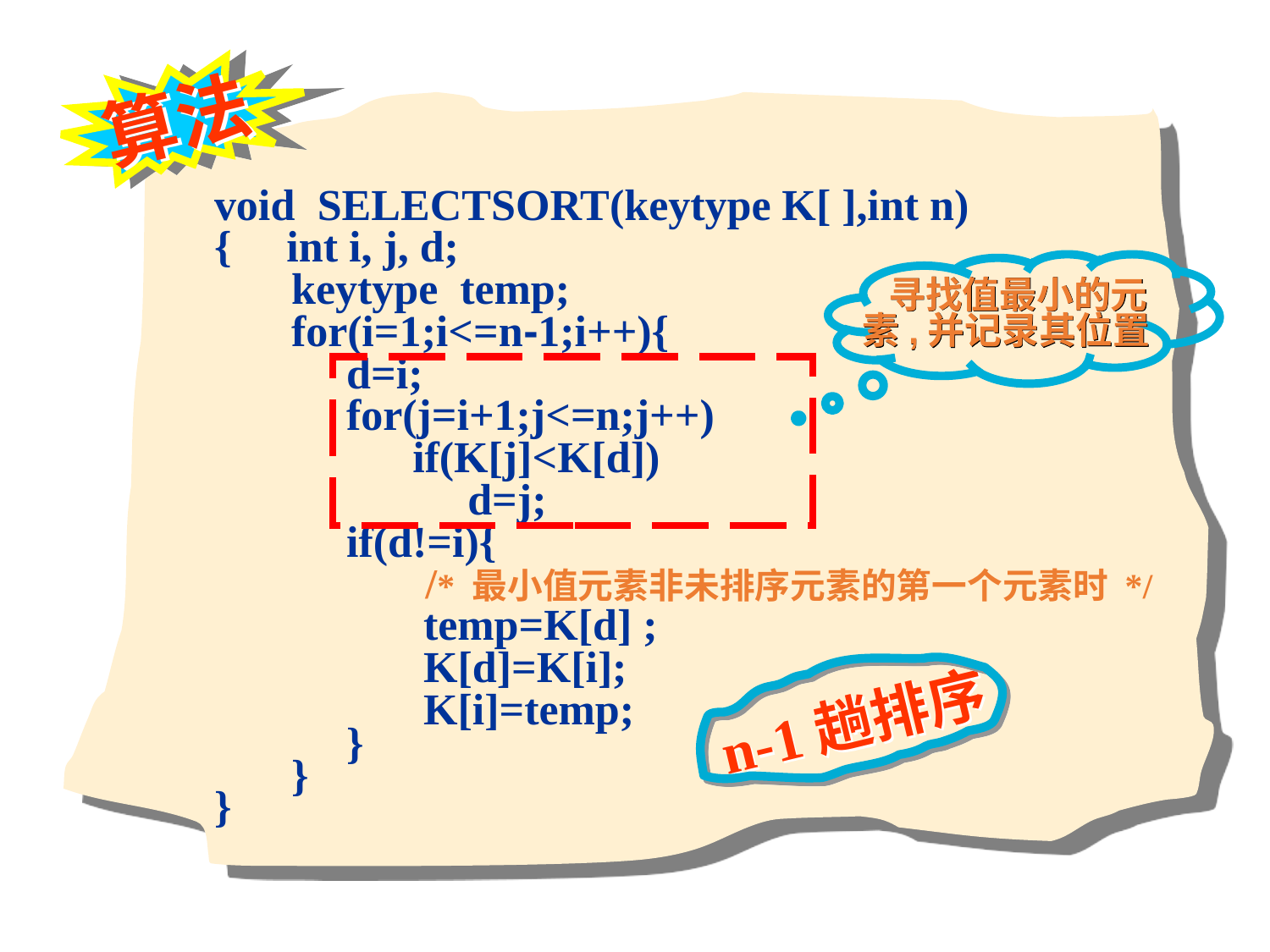

算法

  void  SELECTSORT(keytype K[ ],int n)
  {     int i, j, d;
         keytype  temp;
         for(i=1;i<=n-1;i++){
              d=i;
              for(j=i+1;j<=n;j++)
                    if(K[j]<K[d])
                         d=j;
              if(d!=i){
                      /* 最小值元素非未排序元素的第一个元素时 */
                     temp=K[d] ;
                     K[d]=K[i];
                     K[i]=temp;
              }
         }
  }

  寻找值最小的元
素,并记录其位置

n-1趟排序